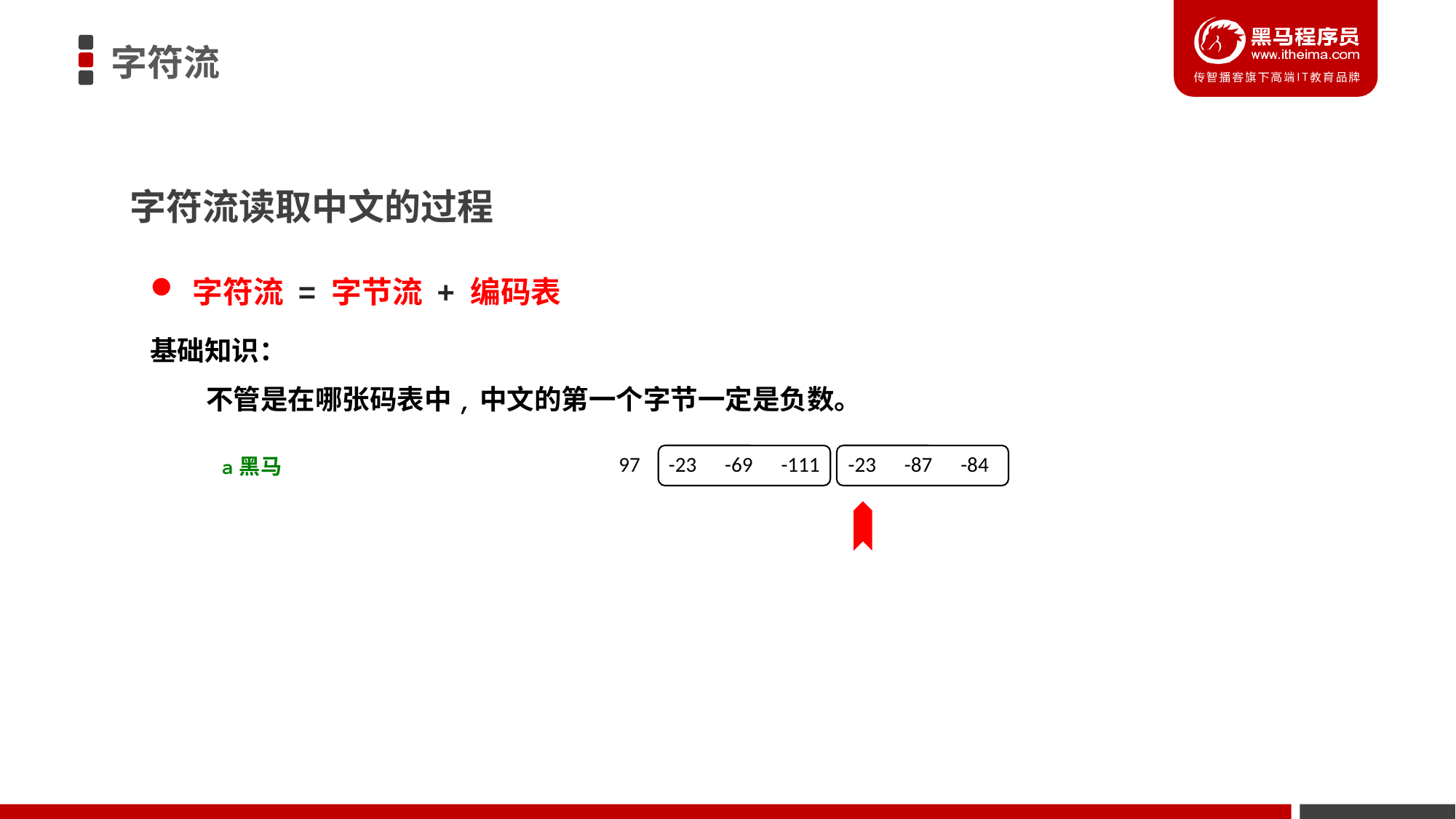

字符流
字符流读取中文的过程
字符流 = 字节流 + 编码表
基础知识：
        不管是在哪张码表中,中文的第一个字节一定是负数。

97      -23      -69      -111      -23      -87      -84
a黑马